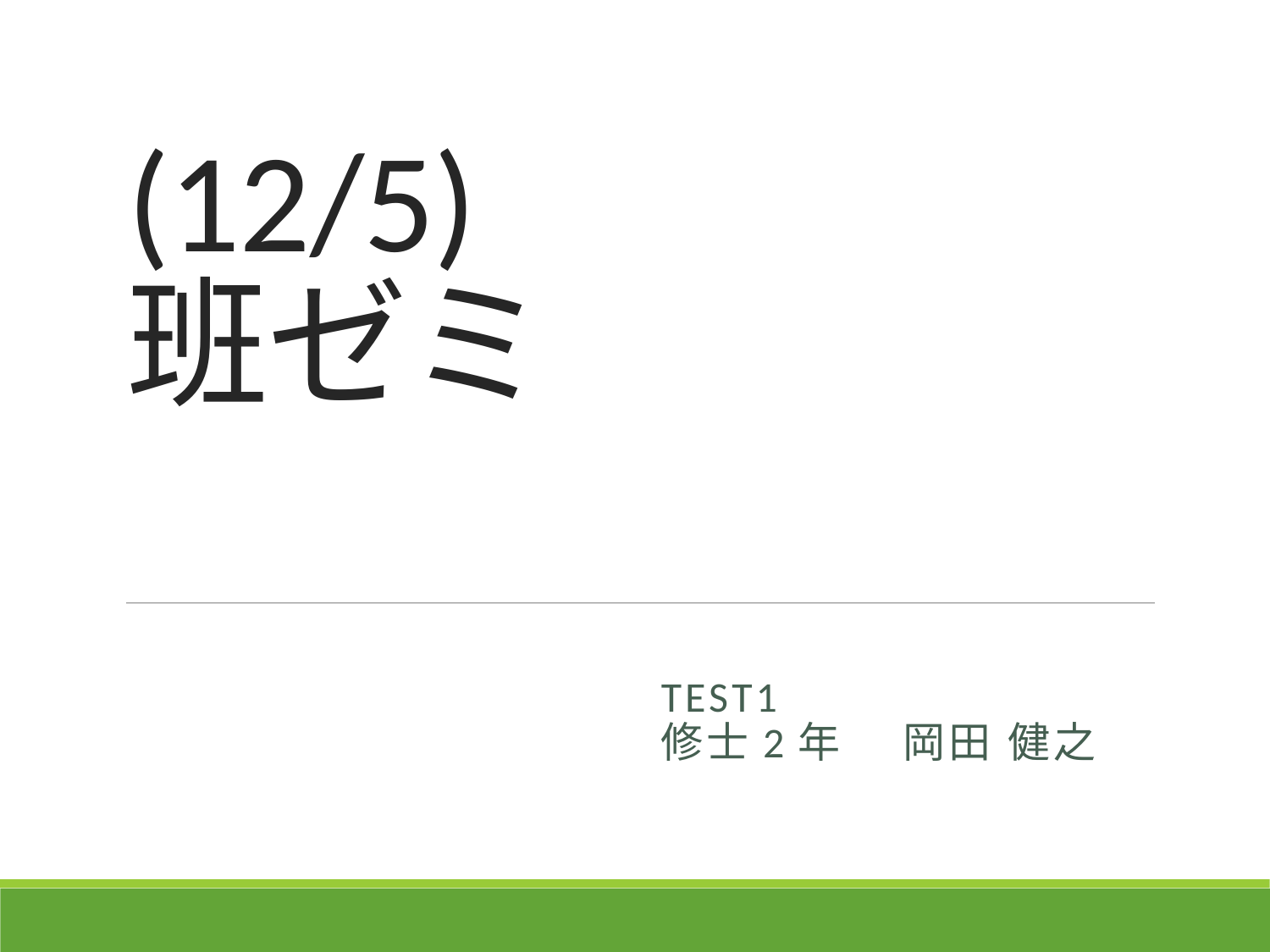

# (12/5) 班ゼミ
Test1
修士2年 　岡田 健之